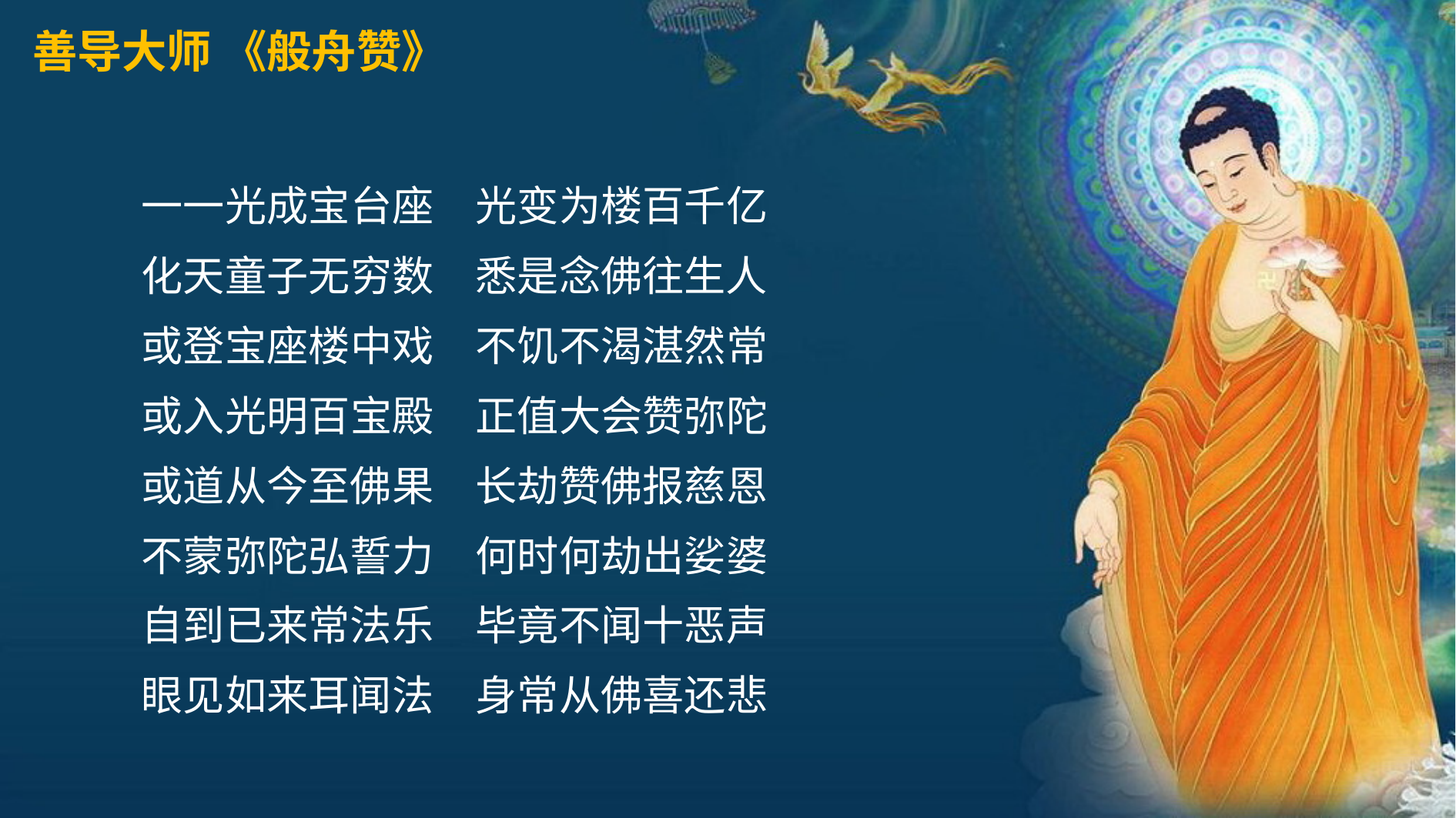

善导大师 《般舟赞》

一一光成宝台座　光变为楼百千亿
化天童子无穷数　悉是念佛往生人
或登宝座楼中戏　不饥不渴湛然常
或入光明百宝殿　正值大会赞弥陀
或道从今至佛果　长劫赞佛报慈恩
不蒙弥陀弘誓力　何时何劫出娑婆
自到已来常法乐　毕竟不闻十恶声
眼见如来耳闻法　身常从佛喜还悲